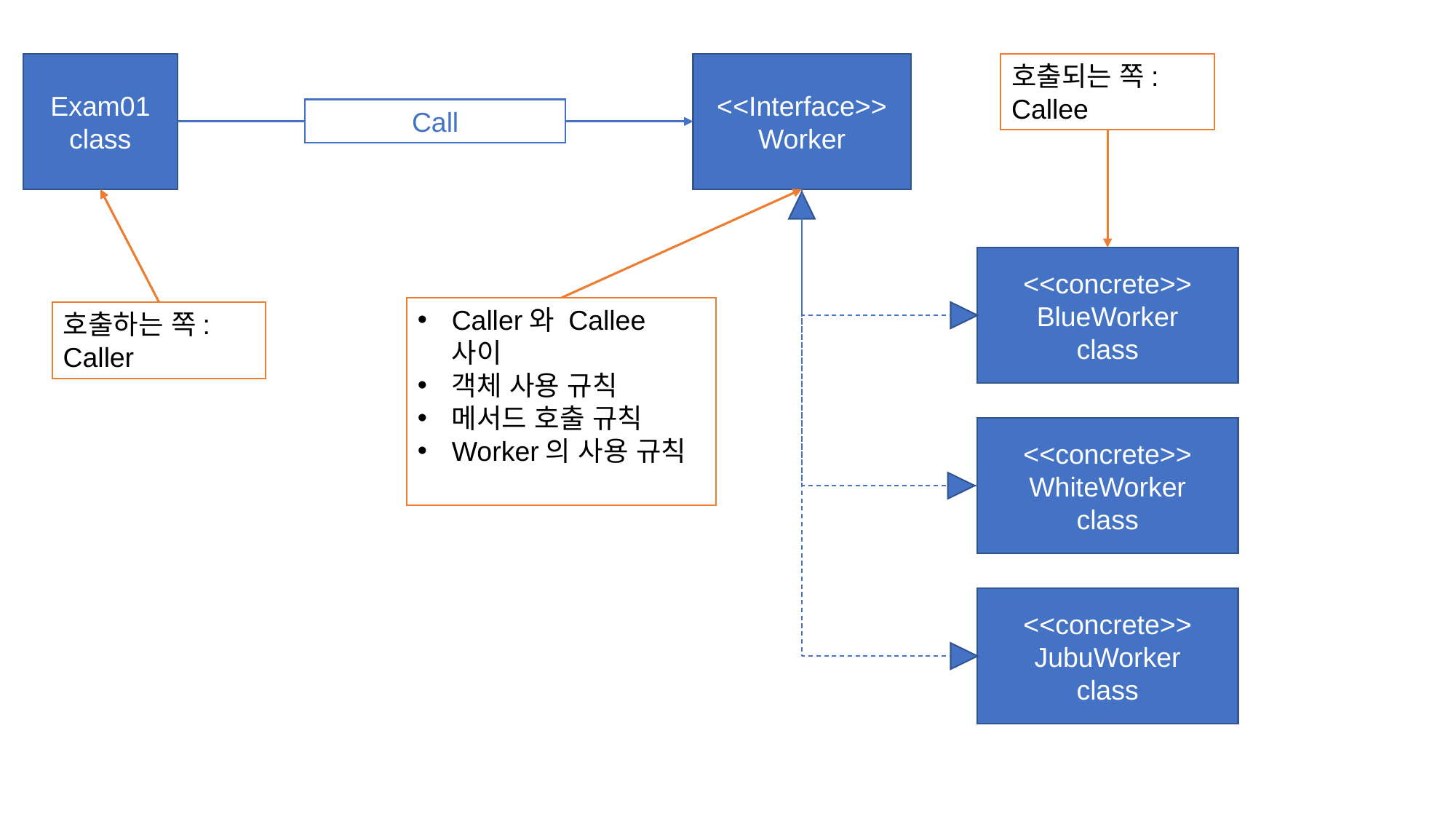

Exam01
class
<<Interface>>
Worker
호출되는 쪽:
Callee
Call

<<concrete>>
BlueWorker
class
Caller와 Callee 사이
객체 사용 규칙
메서드 호출 규칙
Worker의 사용 규칙

호출하는 쪽:
Caller
<<concrete>>
WhiteWorker
class

<<concrete>>
JubuWorker
class